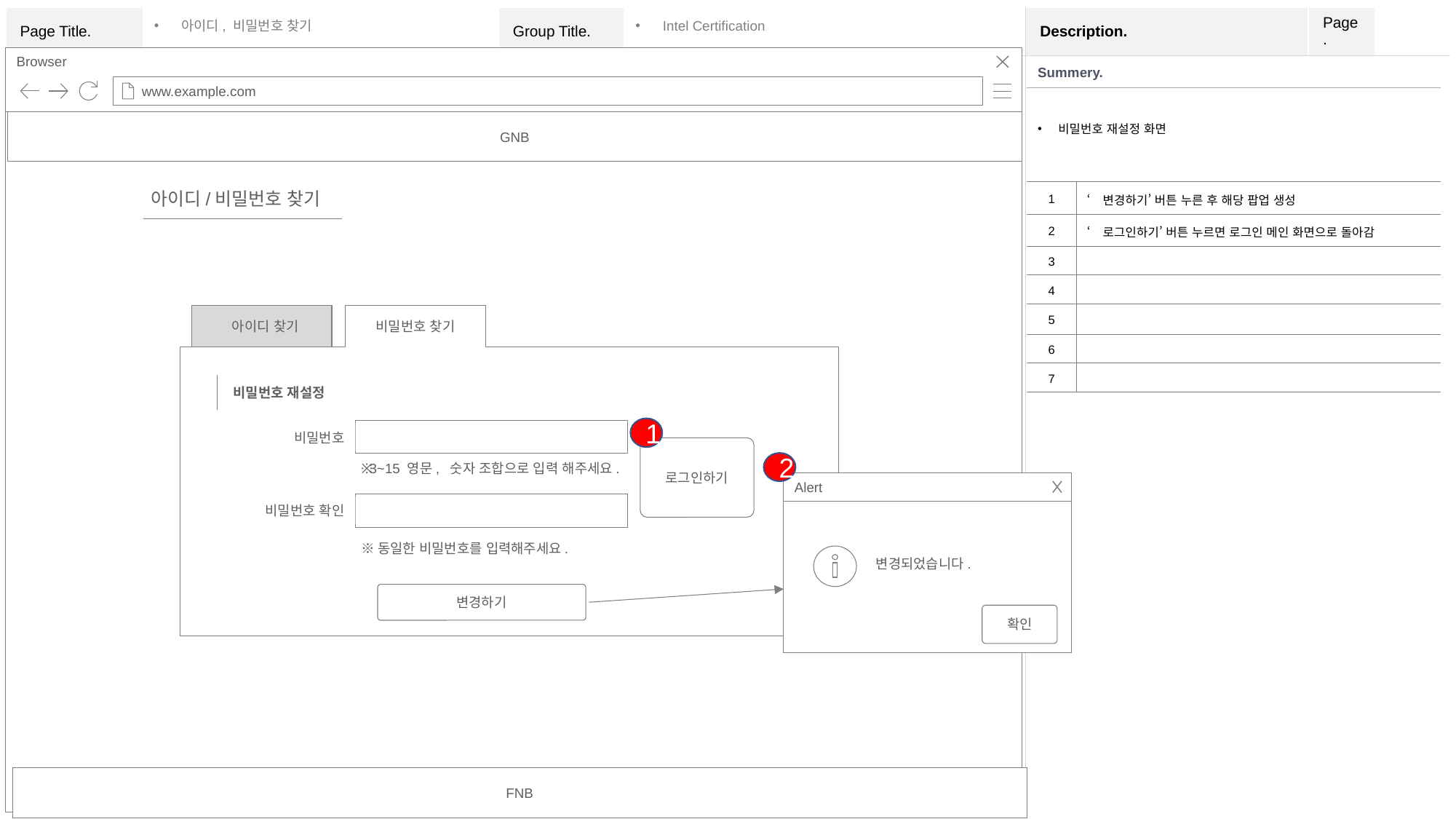

아이디, 비밀번호 찾기
Intel Certification
| Summery. |  |
| --- | --- |
| 비밀번호 재설정 화면 |  |
| 1 | ‘변경하기’ 버튼 누른 후 해당 팝업 생성 |
| 2 | ‘로그인하기’ 버튼 누르면 로그인 메인 화면으로 돌아감 |
| 3 |  |
| 4 |  |
| 5 |  |
| 6 |  |
| 7 |  |
GNB
아이디/비밀번호 찾기
 아이디 찾기
비밀번호 찾기

비밀번호 재설정
1

비밀번호

비밀번호 확인
※동일한 비밀번호를 입력해주세요.
※3~15 영문,  숫자 조합으로 입력 해주세요.
로그인하기
2
Alert

변경되었습니다.
확인
변경하기
FNB